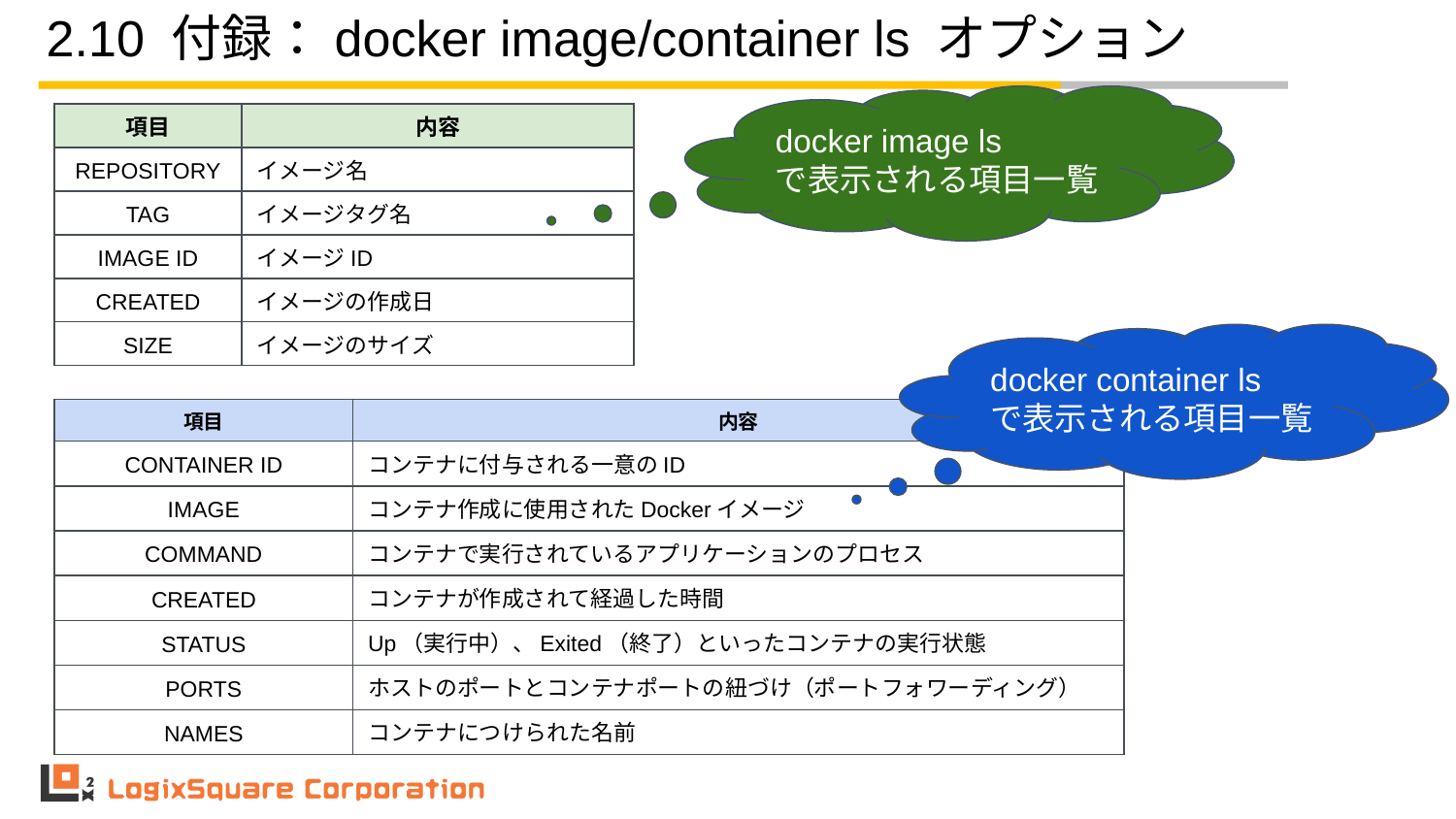

# 2.10 付録：docker image/container ls オプション
docker image ls
で表示される項目一覧
| 項目 | 内容 |
| --- | --- |
| REPOSITORY | イメージ名 |
| TAG | イメージタグ名 |
| IMAGE ID | イメージID |
| CREATED | イメージの作成日 |
| SIZE | イメージのサイズ |
docker container ls
で表示される項目一覧
| 項目 | 内容 |
| --- | --- |
| CONTAINER ID | コンテナに付与される一意のID |
| IMAGE | コンテナ作成に使用されたDockerイメージ |
| COMMAND | コンテナで実行されているアプリケーションのプロセス |
| CREATED | コンテナが作成されて経過した時間 |
| STATUS | Up（実行中）、Exited（終了）といったコンテナの実行状態 |
| PORTS | ホストのポートとコンテナポートの紐づけ（ポートフォワーディング） |
| NAMES | コンテナにつけられた名前 |